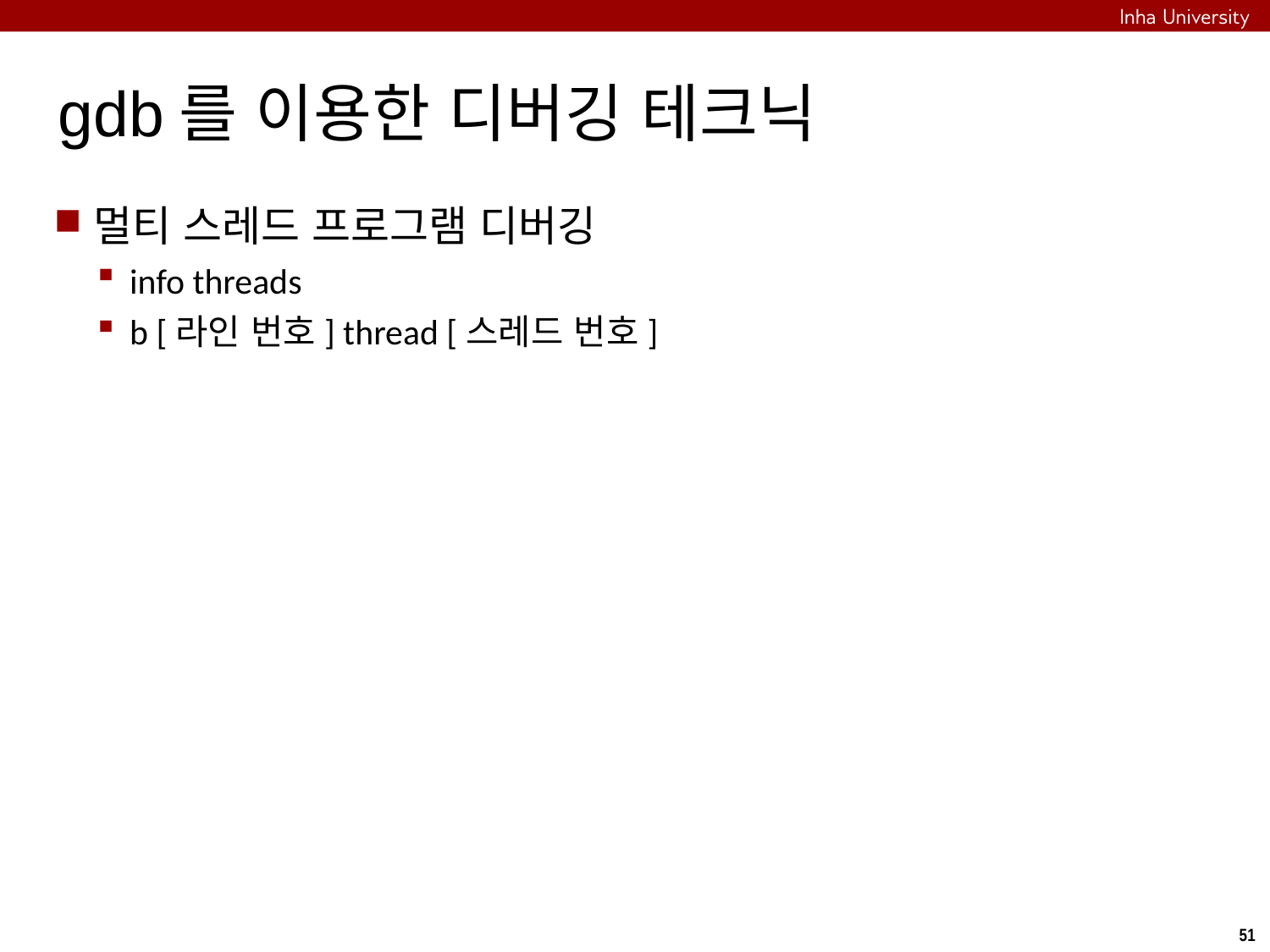

Inha University
# gdb를 이용한 디버깅 테크닉
멀티 스레드 프로그램 디버깅
info threads
b [라인 번호] thread [스레드 번호]